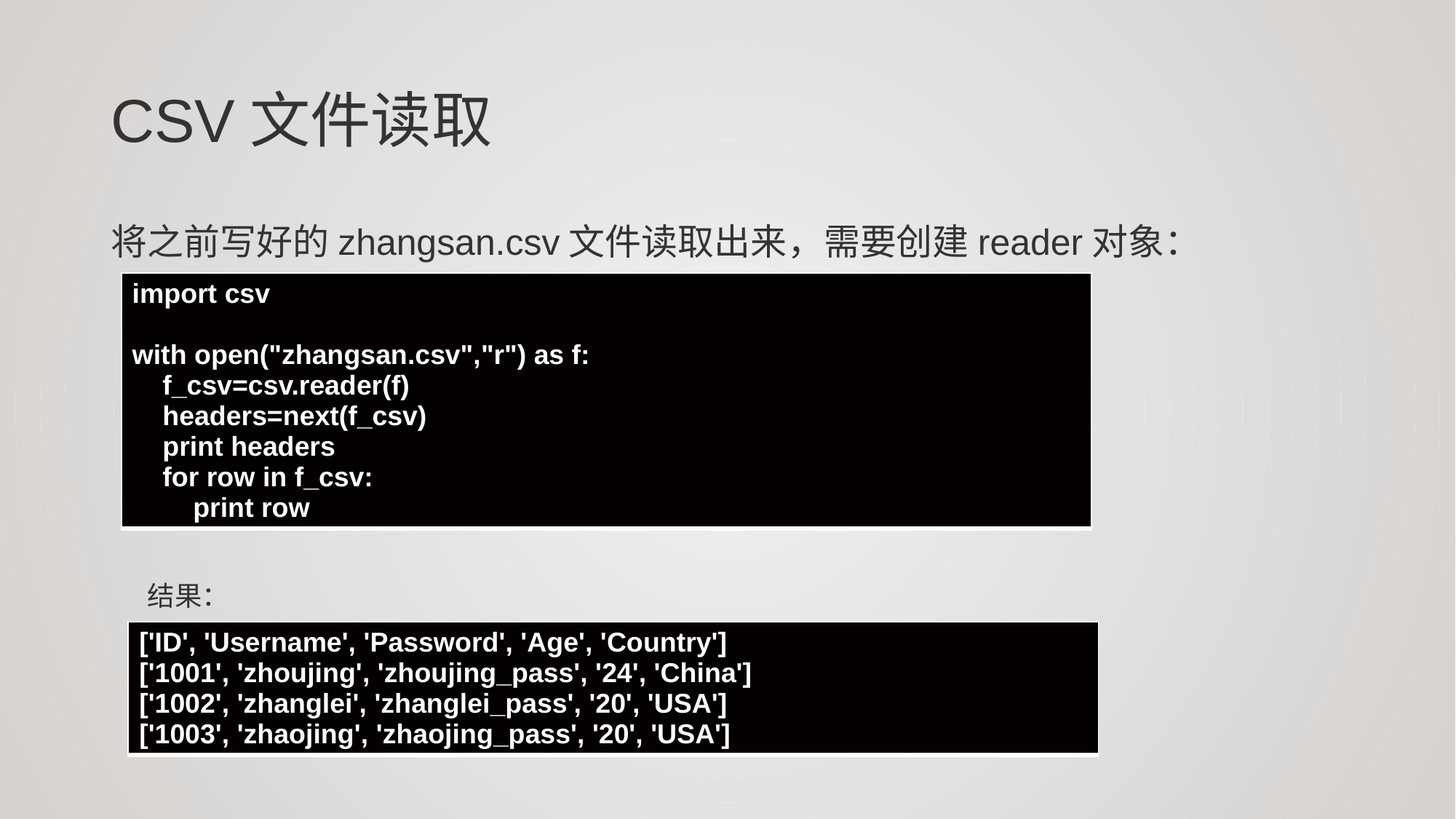

# CSV文件读取
将之前写好的zhangsan.csv文件读取出来，需要创建reader对象：

| import csv with open("zhangsan.csv","r") as f: f\_csv=csv.reader(f) headers=next(f\_csv) print headers for row in f\_csv: print row |
| --- |
结果：
| ['ID', 'Username', 'Password', 'Age', 'Country'] ['1001', 'zhoujing', 'zhoujing\_pass', '24', 'China'] ['1002', 'zhanglei', 'zhanglei\_pass', '20', 'USA'] ['1003', 'zhaojing', 'zhaojing\_pass', '20', 'USA'] |
| --- |